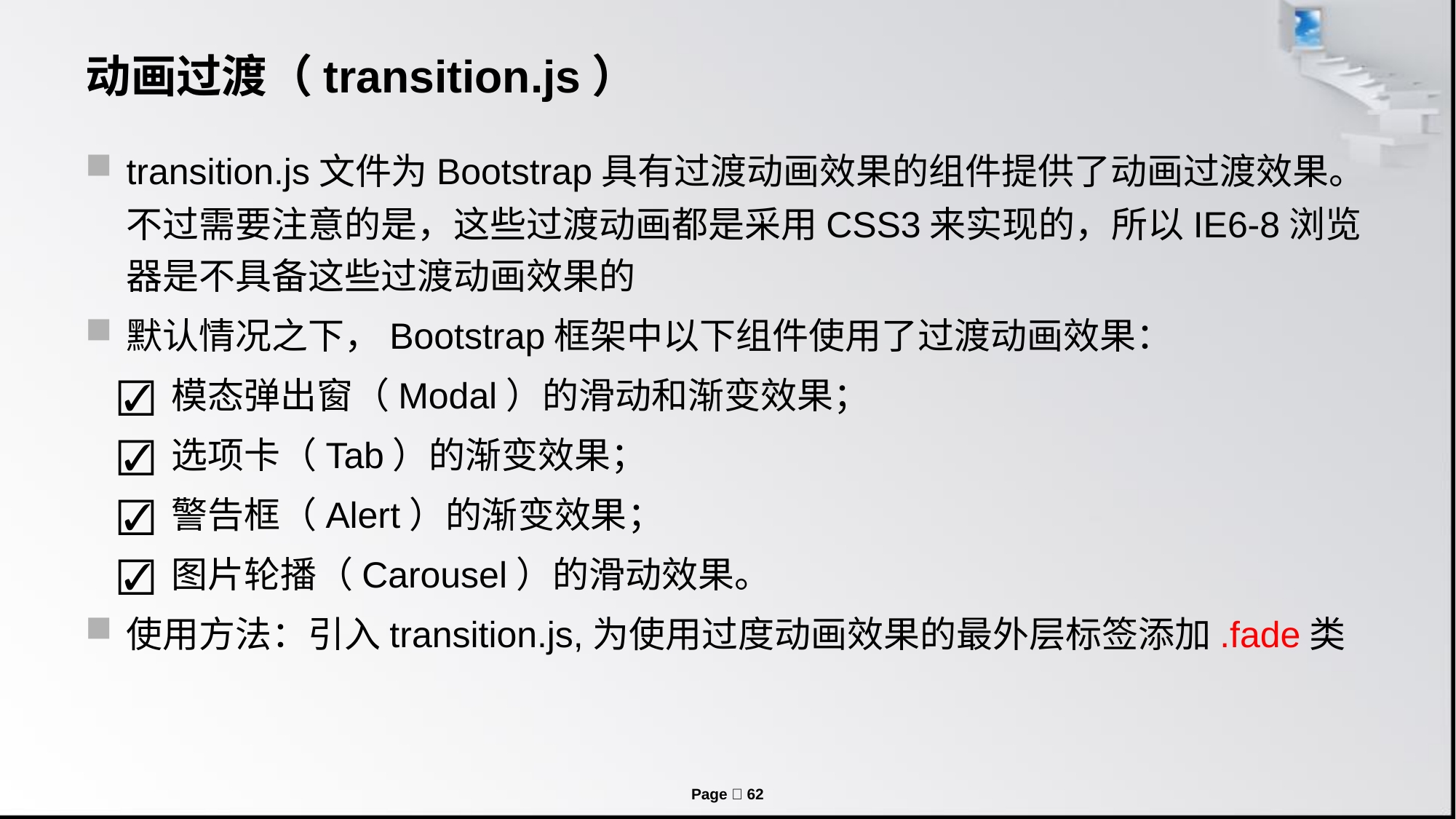

# 动画过渡（transition.js）
transition.js文件为Bootstrap具有过渡动画效果的组件提供了动画过渡效果。不过需要注意的是，这些过渡动画都是采用CSS3来实现的，所以IE6-8浏览器是不具备这些过渡动画效果的
默认情况之下，Bootstrap框架中以下组件使用了过渡动画效果：
    ☑ 模态弹出窗（Modal）的滑动和渐变效果；
    ☑ 选项卡（Tab）的渐变效果；
    ☑ 警告框（Alert）的渐变效果；
    ☑ 图片轮播（Carousel）的滑动效果。
使用方法：引入transition.js,为使用过度动画效果的最外层标签添加.fade类